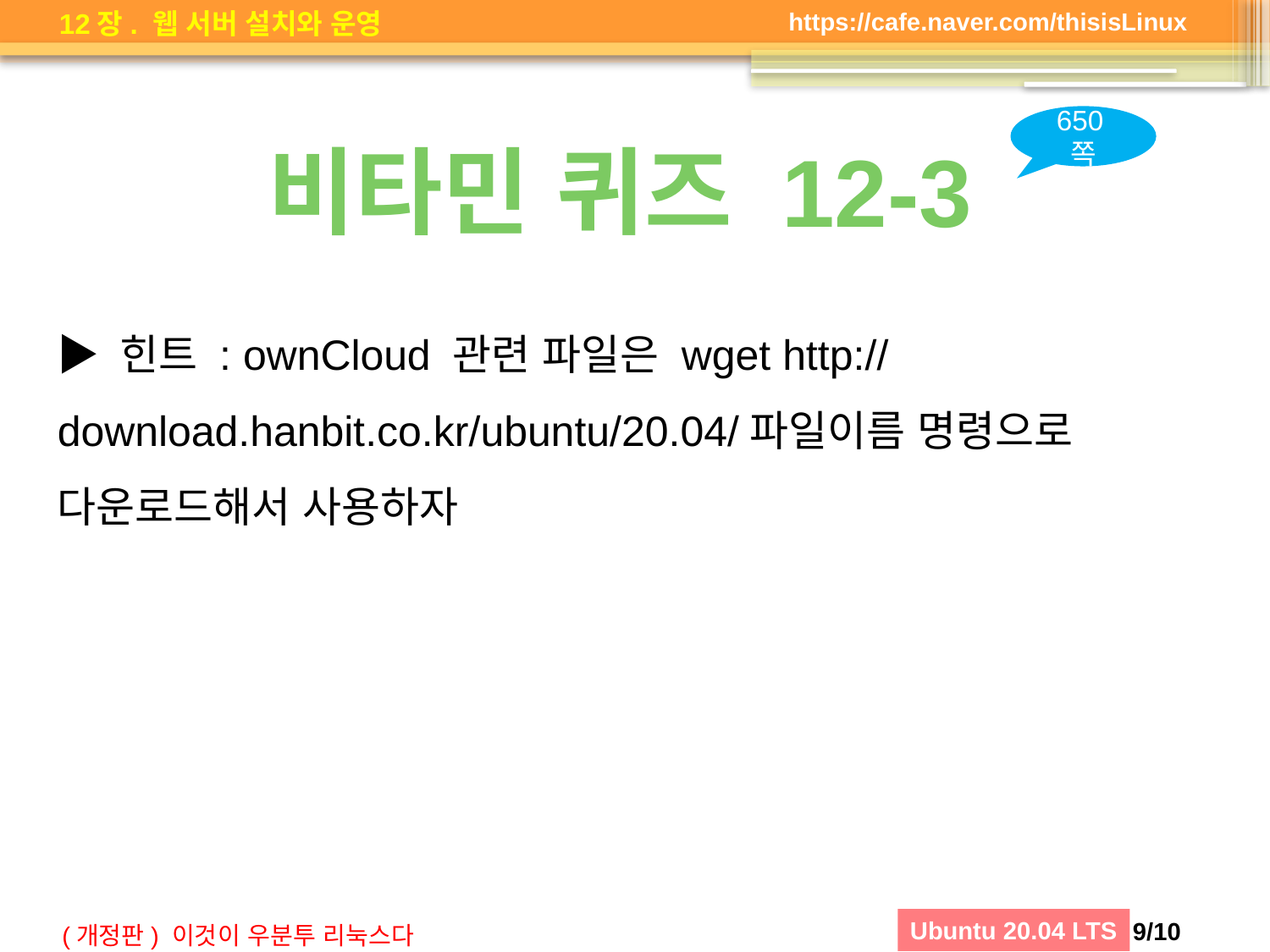

650쪽
비타민 퀴즈 12-3
▶ 힌트 : ownCloud 관련 파일은 wget http://download.hanbit.co.kr/ubuntu/20.04/파일이름 명령으로 다운로드해서 사용하자